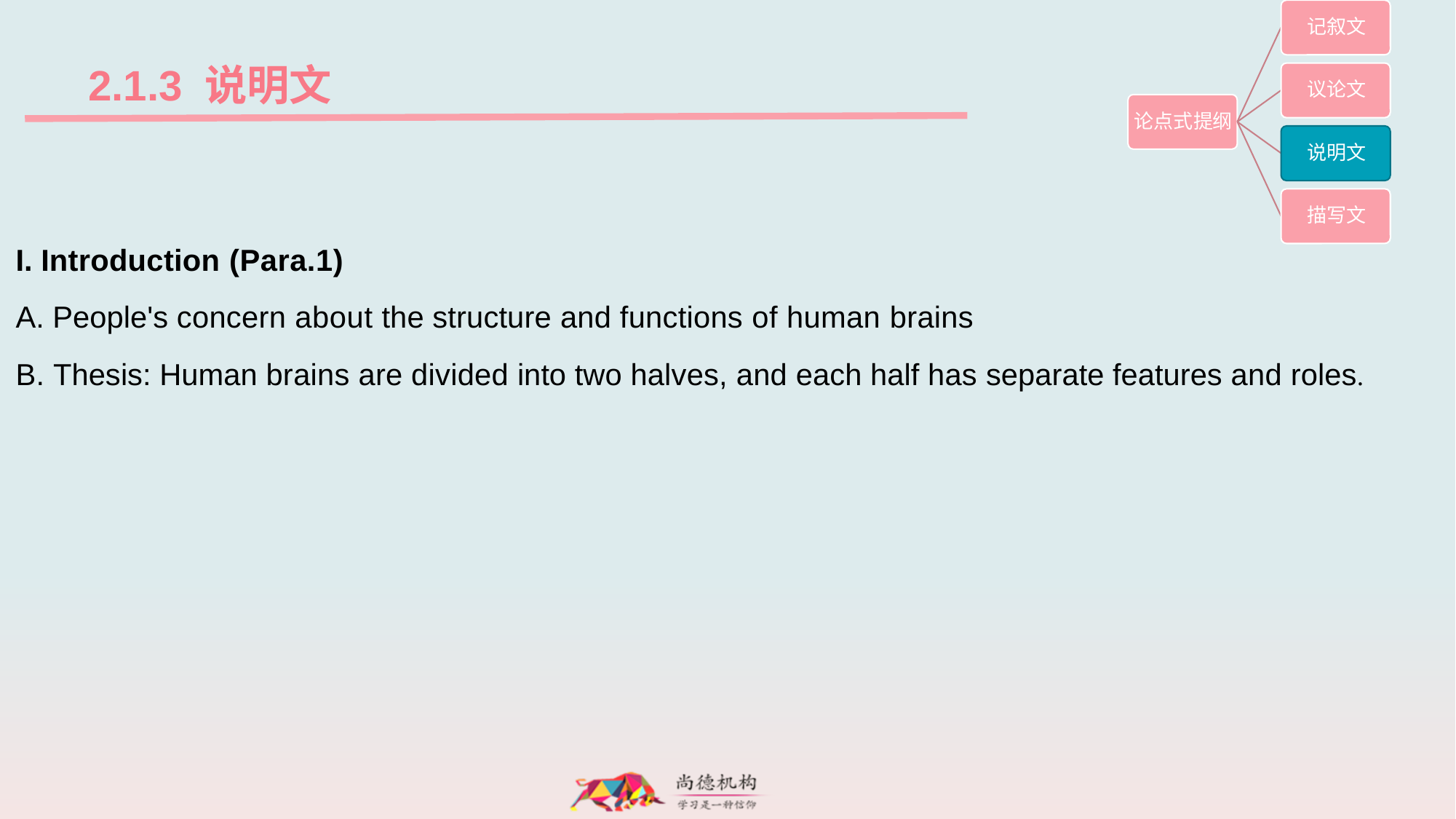

论点式提纲

记叙文

议论文

说明文

描写文
2.1.3 说明文
I. Introduction (Para.1)
A. People's concern about the structure and functions of human brains
B. Thesis: Human brains are divided into two halves, and each half has separate features and roles.